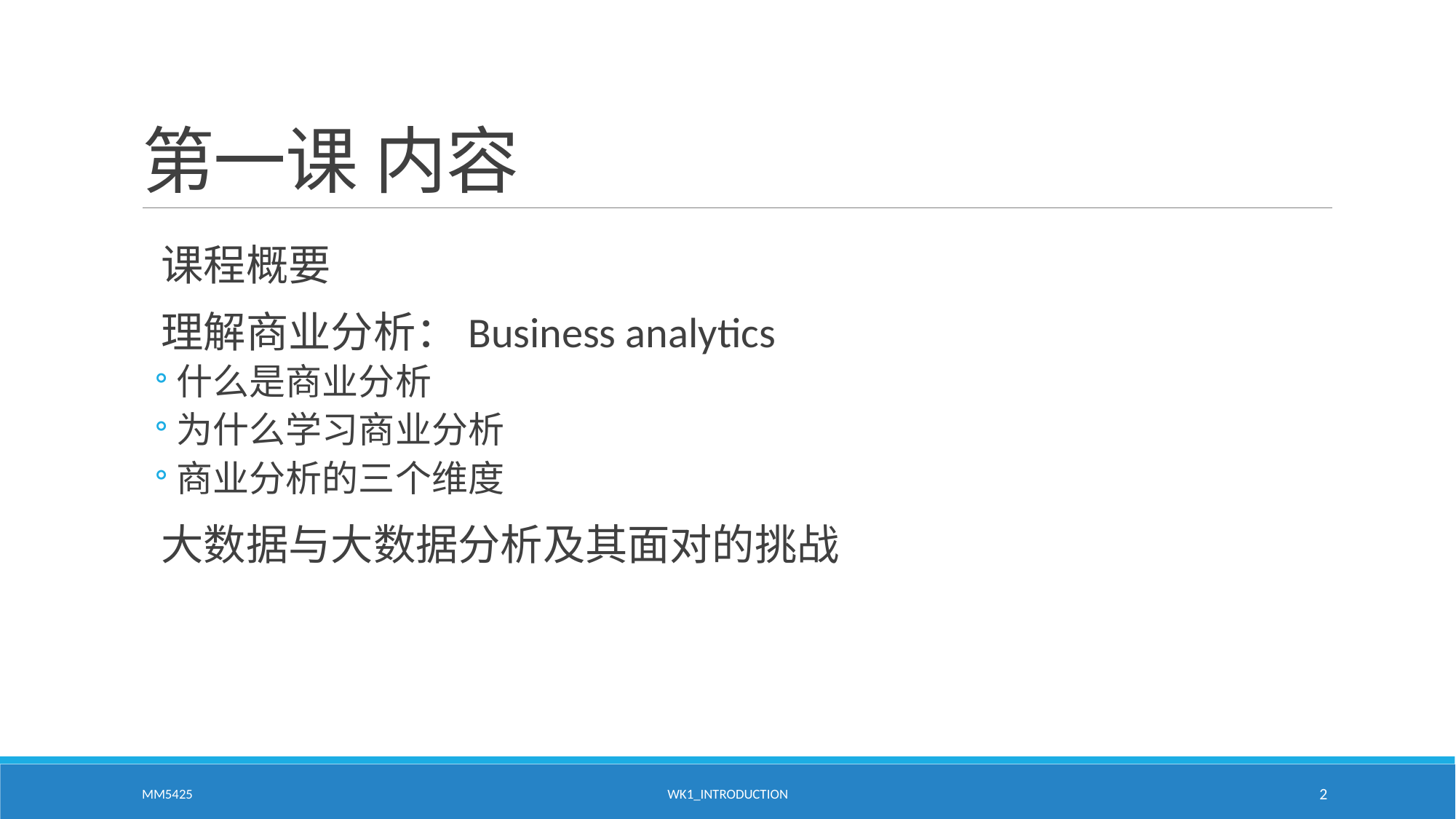

# 第一课 内容
 课程概要
 理解商业分析：Business analytics
什么是商业分析
为什么学习商业分析
商业分析的三个维度
 大数据与大数据分析及其面对的挑战
MM5425
WK1_Introduction
2